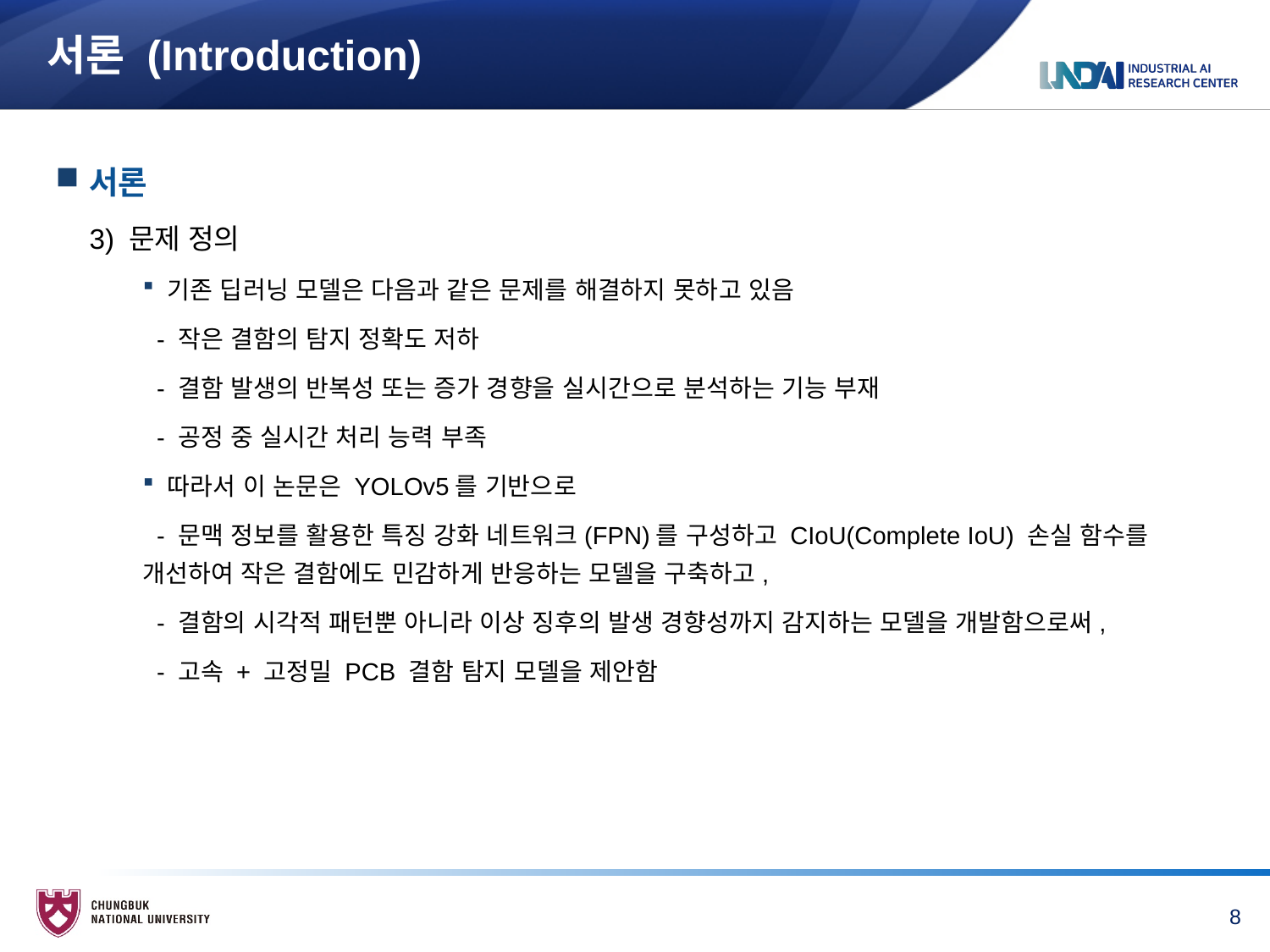

# 서론 (Introduction)
서론
3) 문제 정의
기존 딥러닝 모델은 다음과 같은 문제를 해결하지 못하고 있음
  - 작은 결함의 탐지 정확도 저하
  - 결함 발생의 반복성 또는 증가 경향을 실시간으로 분석하는 기능 부재
  - 공정 중 실시간 처리 능력 부족
따라서 이 논문은 YOLOv5를 기반으로
  - 문맥 정보를 활용한 특징 강화 네트워크(FPN)를 구성하고 CIoU(Complete IoU) 손실 함수를 개선하여 작은 결함에도 민감하게 반응하는 모델을 구축하고,
  - 결함의 시각적 패턴뿐 아니라 이상 징후의 발생 경향성까지 감지하는 모델을 개발함으로써,
  - 고속 + 고정밀 PCB 결함 탐지 모델을 제안함